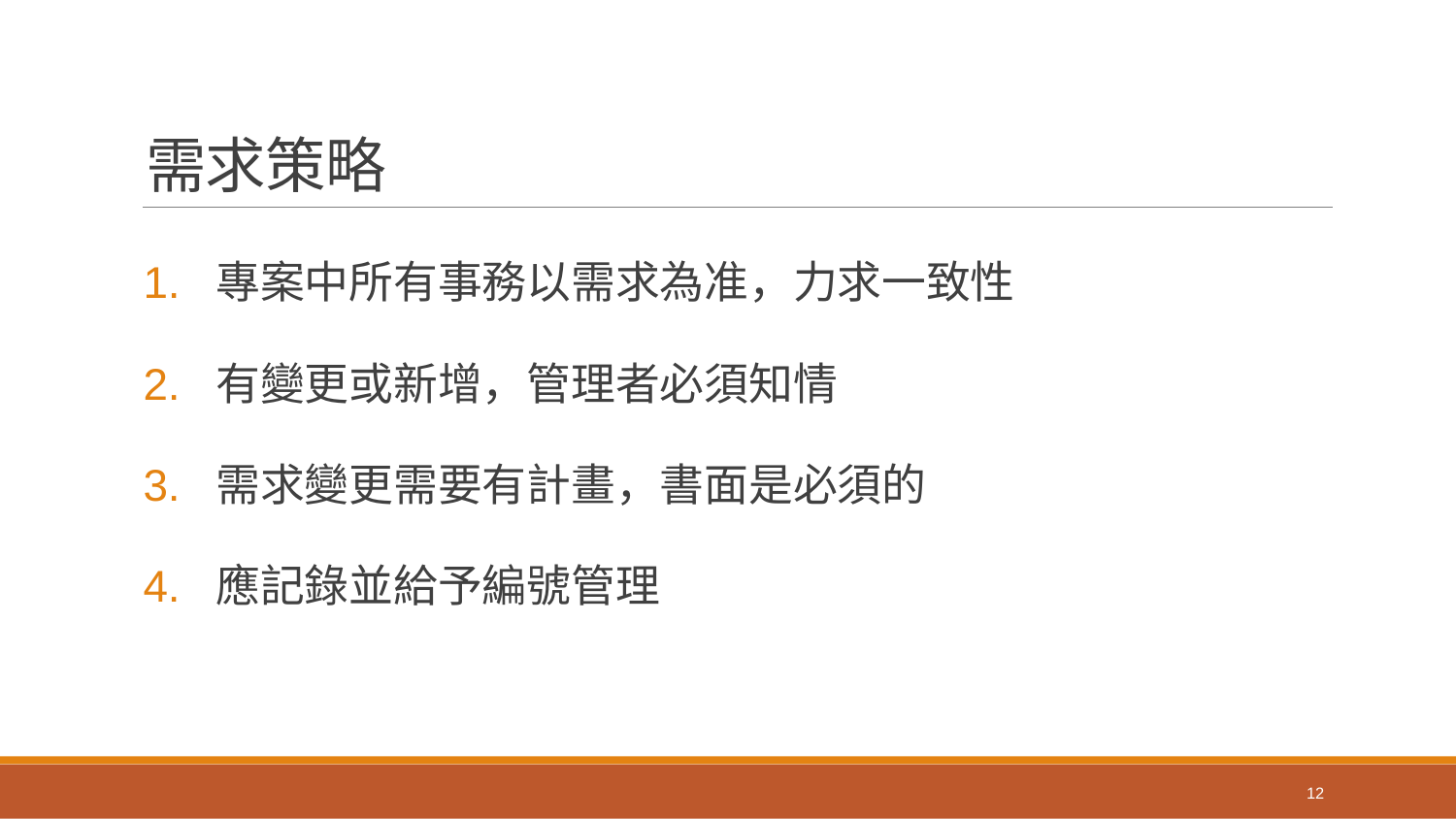

# 需求策略
專案中所有事務以需求為准，力求一致性
有變更或新增，管理者必須知情
需求變更需要有計畫，書面是必須的
應記錄並給予編號管理
12